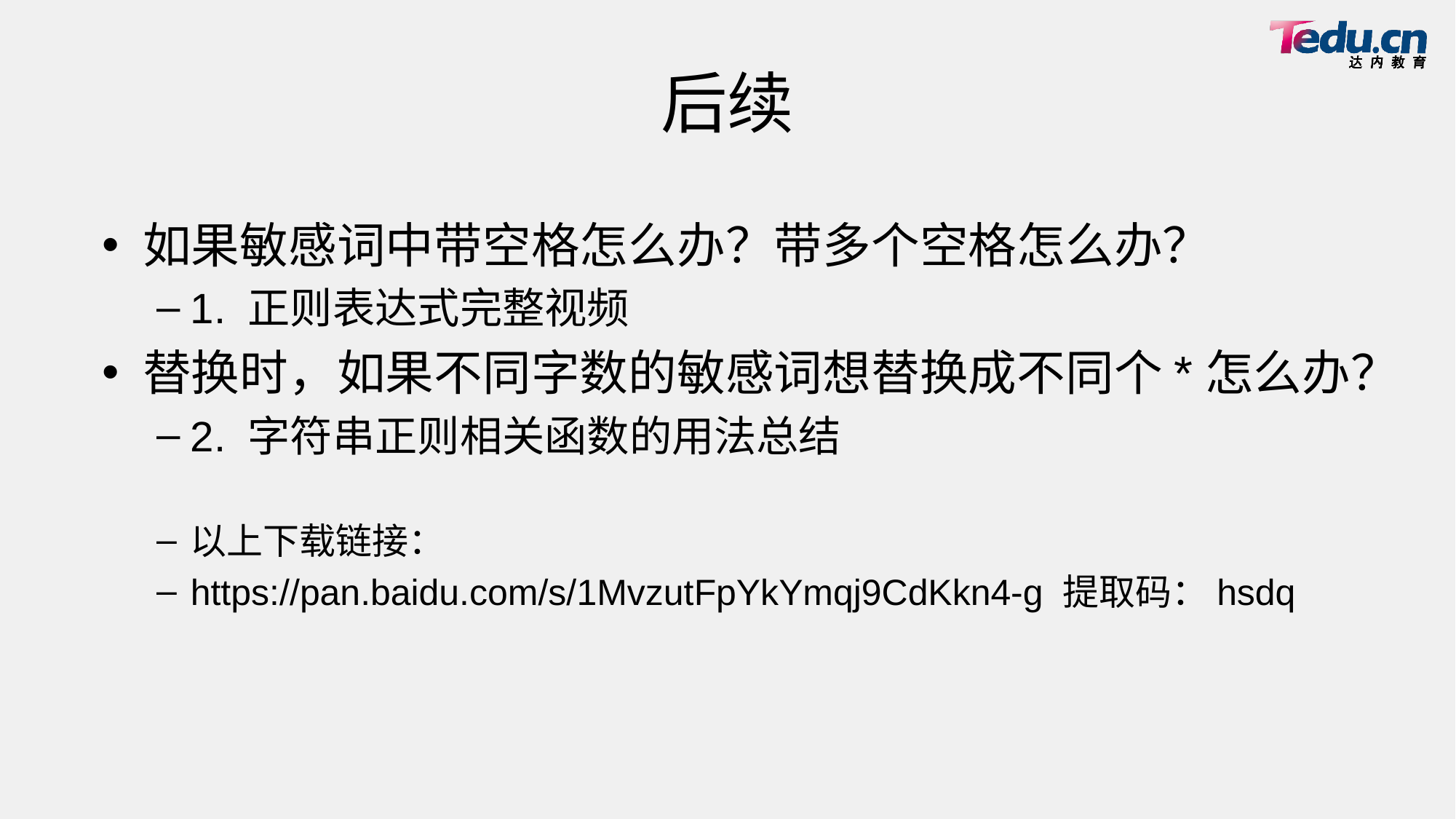

# 后续

如果敏感词中带空格怎么办？带多个空格怎么办？
1. 正则表达式完整视频
替换时，如果不同字数的敏感词想替换成不同个*怎么办？
2. 字符串正则相关函数的用法总结

以上下载链接：
https://pan.baidu.com/s/1MvzutFpYkYmqj9CdKkn4-g 提取码：hsdq